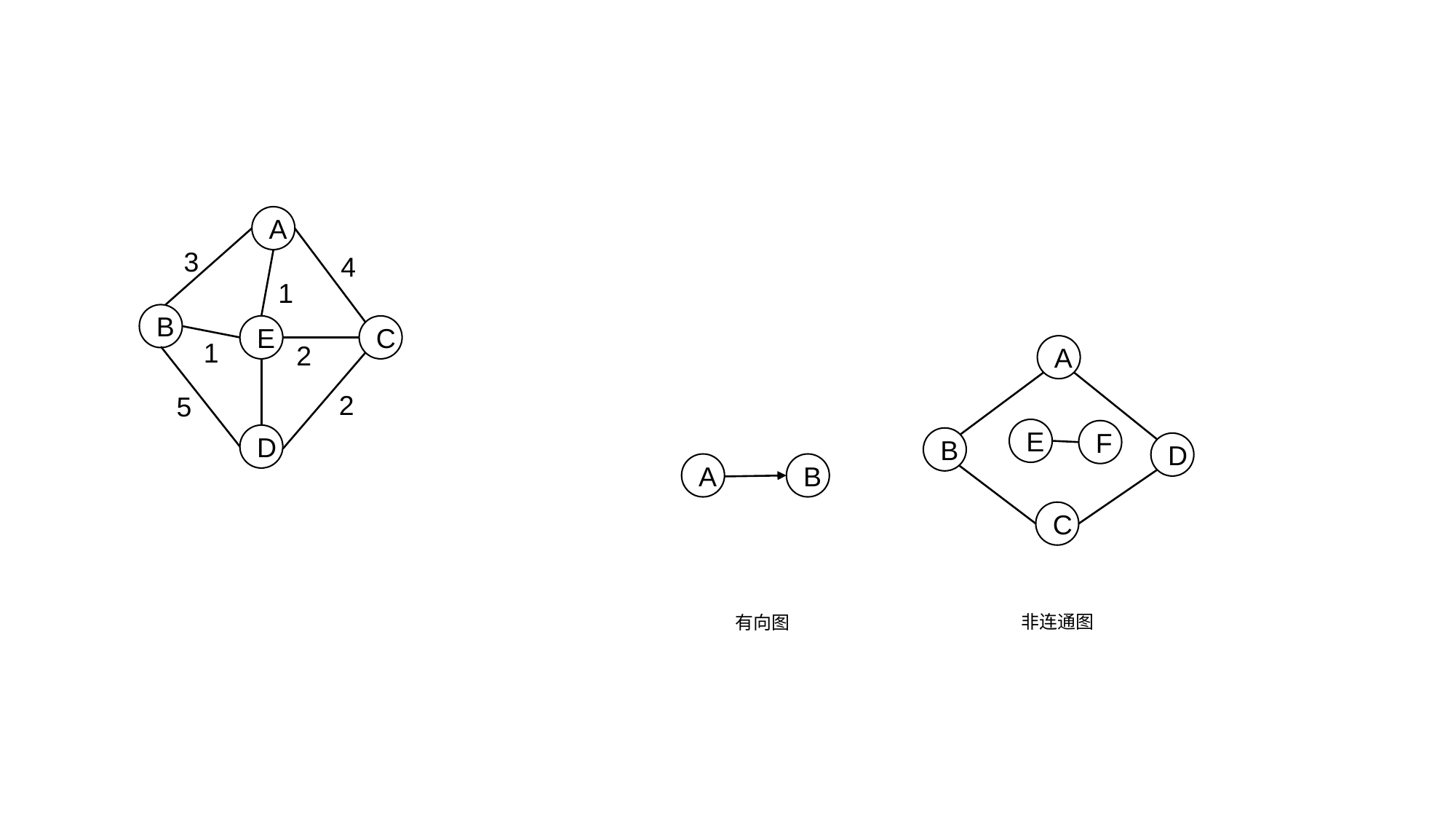

A
3
4
1
B
E
C
1
2
2
5
D
A
E
F
B
D
A
B
C
非连通图
有向图